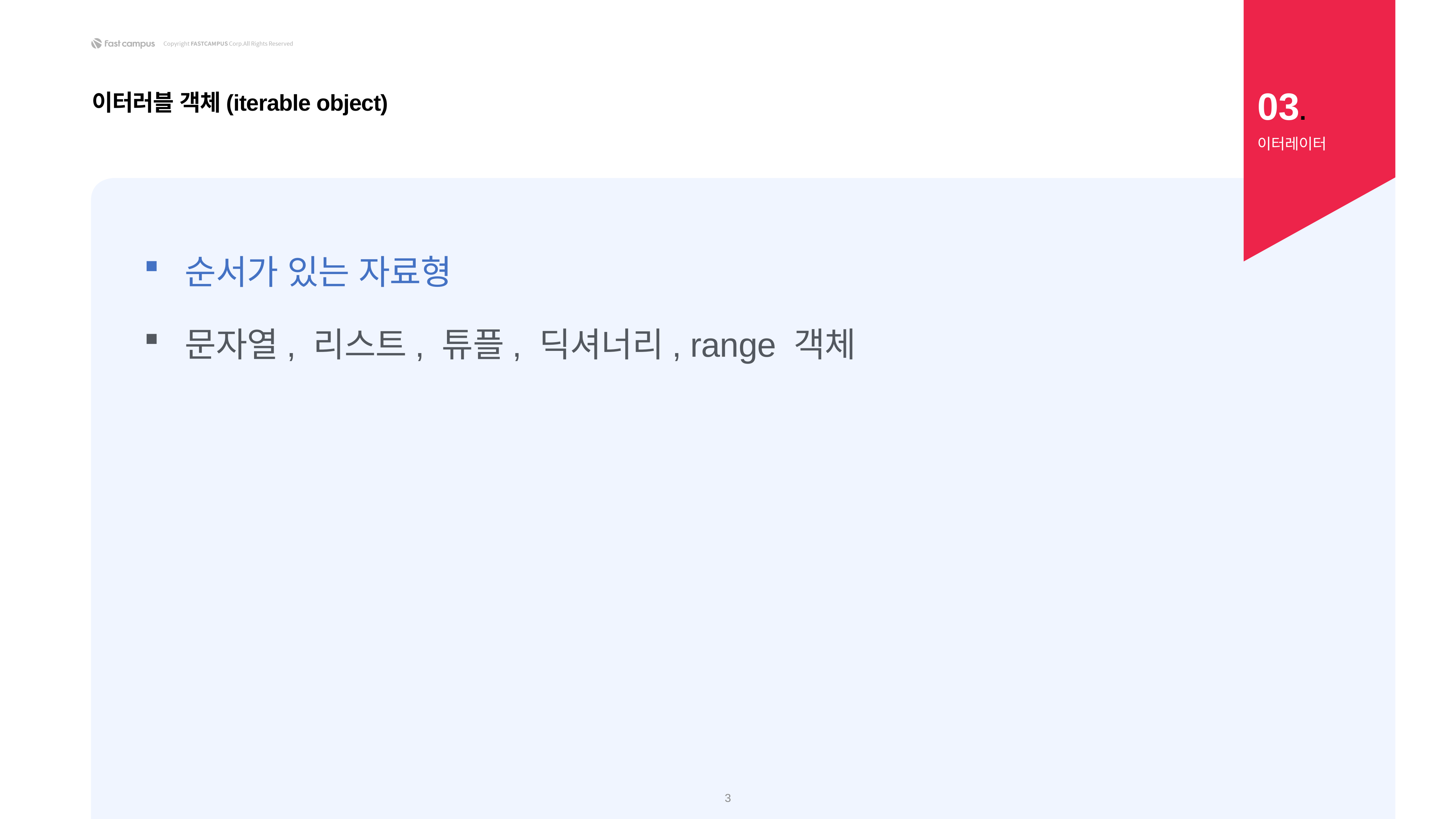

03.
이터러블 객체(iterable object)
이터레이터
순서가 있는 자료형
문자열, 리스트, 튜플, 딕셔너리, range 객체
3